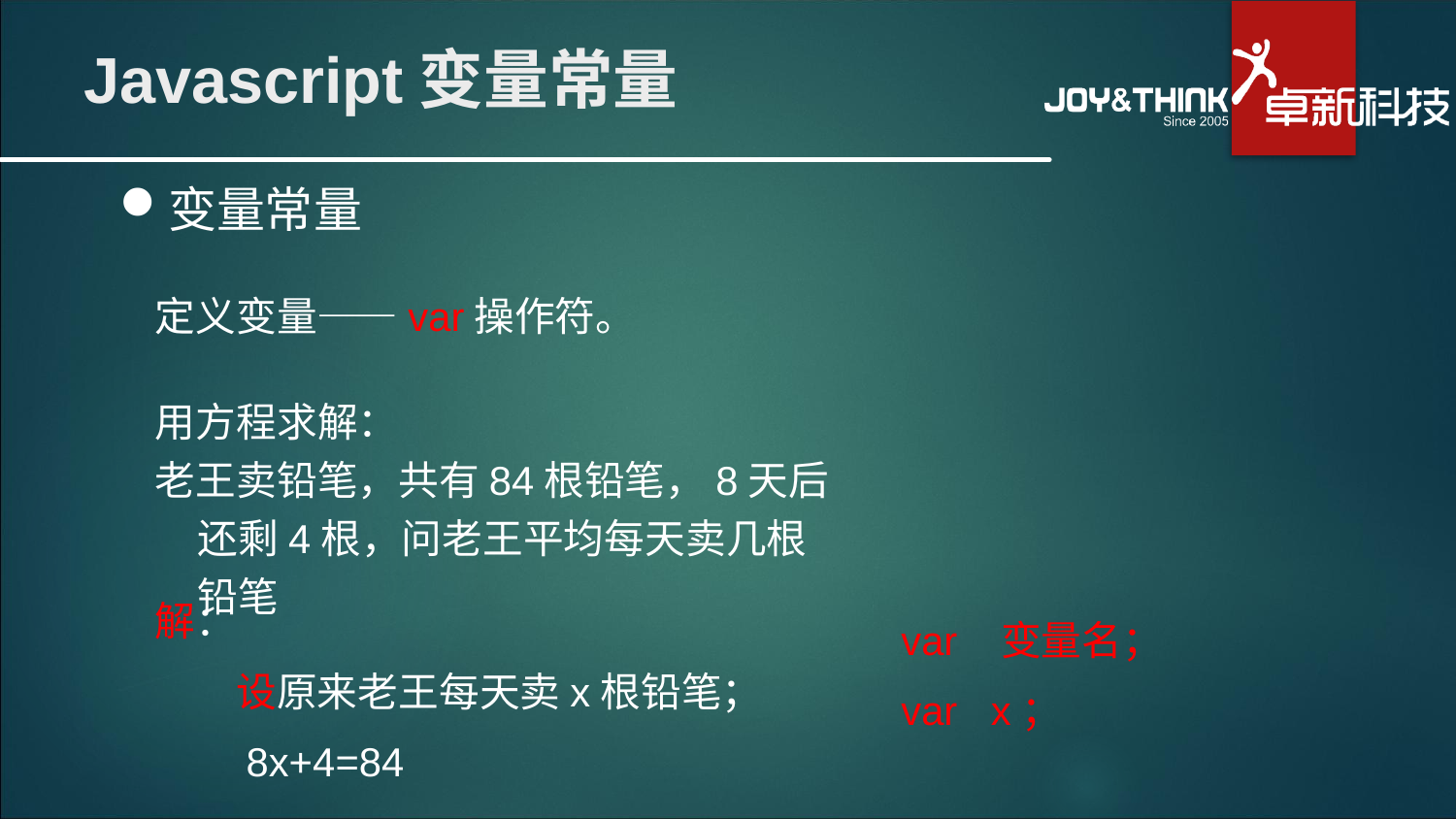

# Javascript变量常量
变量常量
定义变量——var操作符。
用方程求解：
老王卖铅笔，共有84根铅笔，8天后还剩4根，问老王平均每天卖几根铅笔
解：
　　设原来老王每天卖x根铅笔；
　　8x+4=84
var   变量名；
var   x；